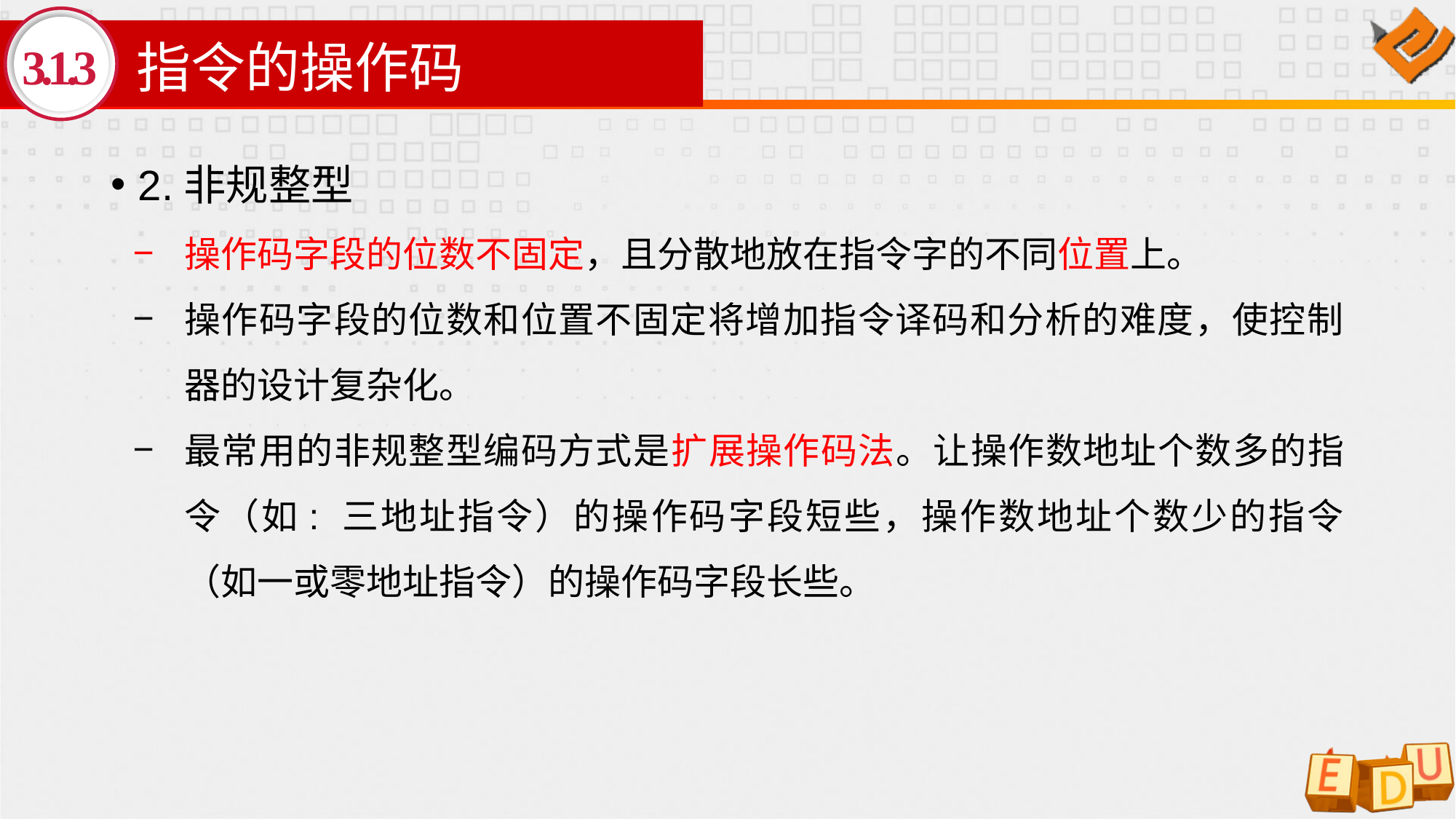

# 指令的操作码
3.1.3
2.非规整型
操作码字段的位数不固定，且分散地放在指令字的不同位置上。
操作码字段的位数和位置不固定将增加指令译码和分析的难度，使控制器的设计复杂化。
最常用的非规整型编码方式是扩展操作码法。让操作数地址个数多的指令（如: 三地址指令）的操作码字段短些，操作数地址个数少的指令（如一或零地址指令）的操作码字段长些。